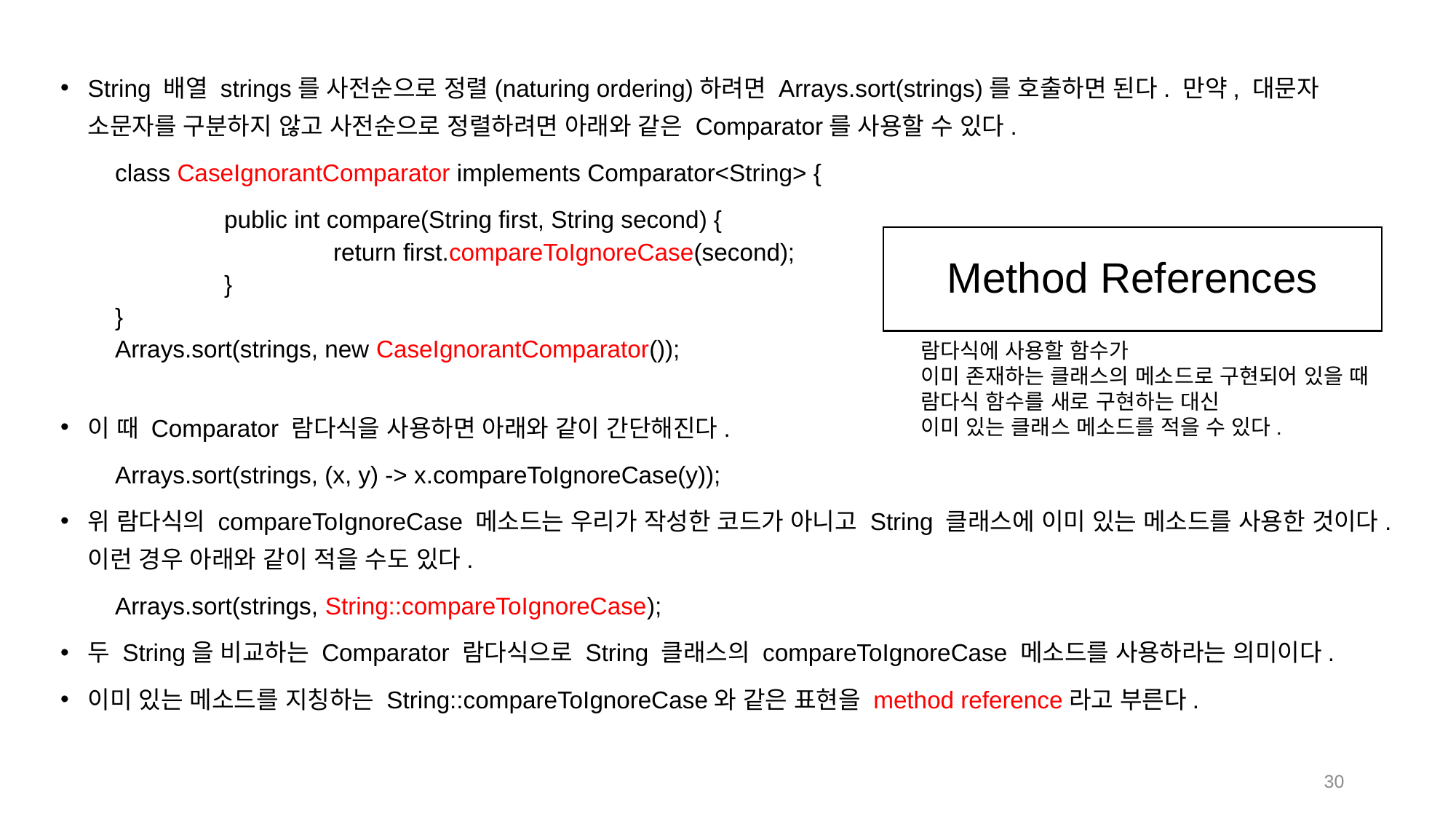

String 배열 strings를 사전순으로 정렬(naturing ordering)하려면 Arrays.sort(strings)를 호출하면 된다. 만약, 대문자 소문자를 구분하지 않고 사전순으로 정렬하려면 아래와 같은 Comparator를 사용할 수 있다.
class CaseIgnorantComparator implements Comparator<String> {
	public int compare(String first, String second) {
		return first.compareToIgnoreCase(second);
	}
}
Arrays.sort(strings, new CaseIgnorantComparator());

이 때 Comparator 람다식을 사용하면 아래와 같이 간단해진다.
Arrays.sort(strings, (x, y) -> x.compareToIgnoreCase(y));
위 람다식의 compareToIgnoreCase 메소드는 우리가 작성한 코드가 아니고 String 클래스에 이미 있는 메소드를 사용한 것이다. 이런 경우 아래와 같이 적을 수도 있다.
Arrays.sort(strings, String::compareToIgnoreCase);
두 String을 비교하는 Comparator 람다식으로 String 클래스의 compareToIgnoreCase 메소드를 사용하라는 의미이다.
이미 있는 메소드를 지칭하는 String::compareToIgnoreCase와 같은 표현을 method reference라고 부른다.
# Method References
람다식에 사용할 함수가
이미 존재하는 클래스의 메소드로 구현되어 있을 때
람다식 함수를 새로 구현하는 대신
이미 있는 클래스 메소드를 적을 수 있다.
30